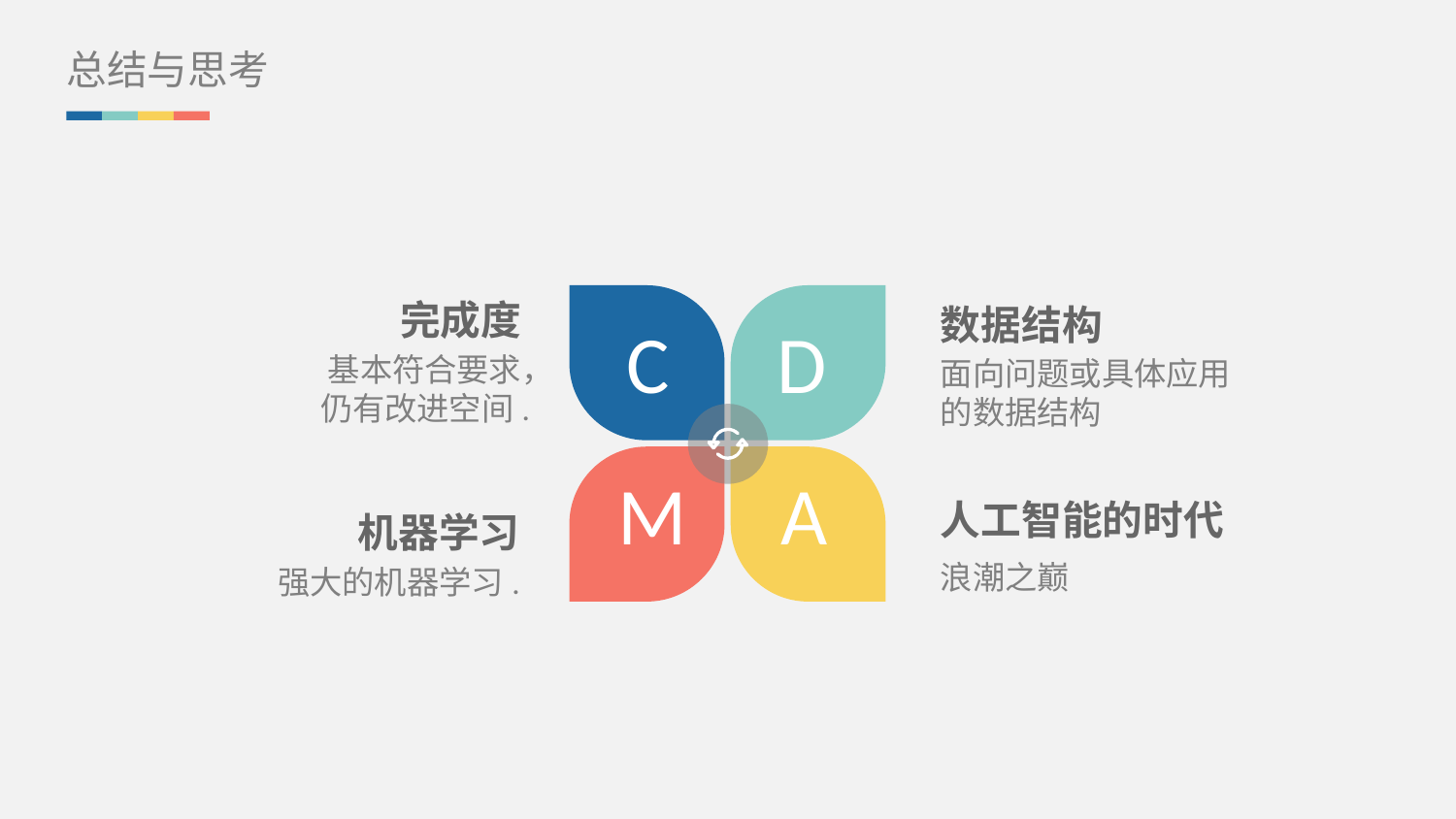

总结与思考

完成度
基本符合要求，仍有改进空间.

数据结构
面向问题或具体应用的数据结构
C
D

M
A
人工智能的时代
浪潮之巅
机器学习
强大的机器学习.